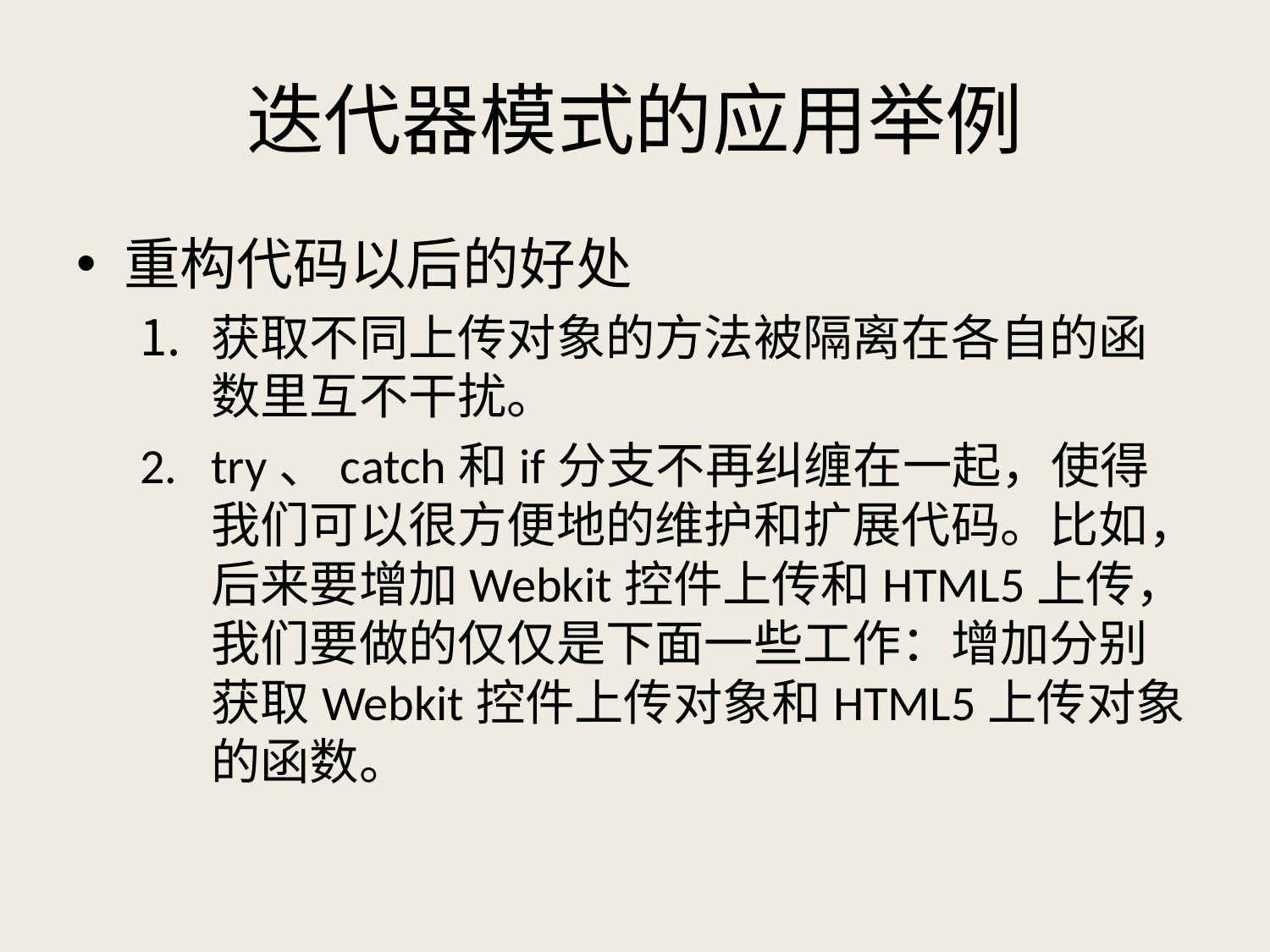

# 迭代器模式的应用举例
重构代码以后的好处
获取不同上传对象的方法被隔离在各自的函数里互不干扰。
try、catch和if分支不再纠缠在一起，使得我们可以很方便地的维护和扩展代码。比如，后来要增加Webkit控件上传和HTML5上传，我们要做的仅仅是下面一些工作：增加分别获取Webkit控件上传对象和HTML5上传对象的函数。